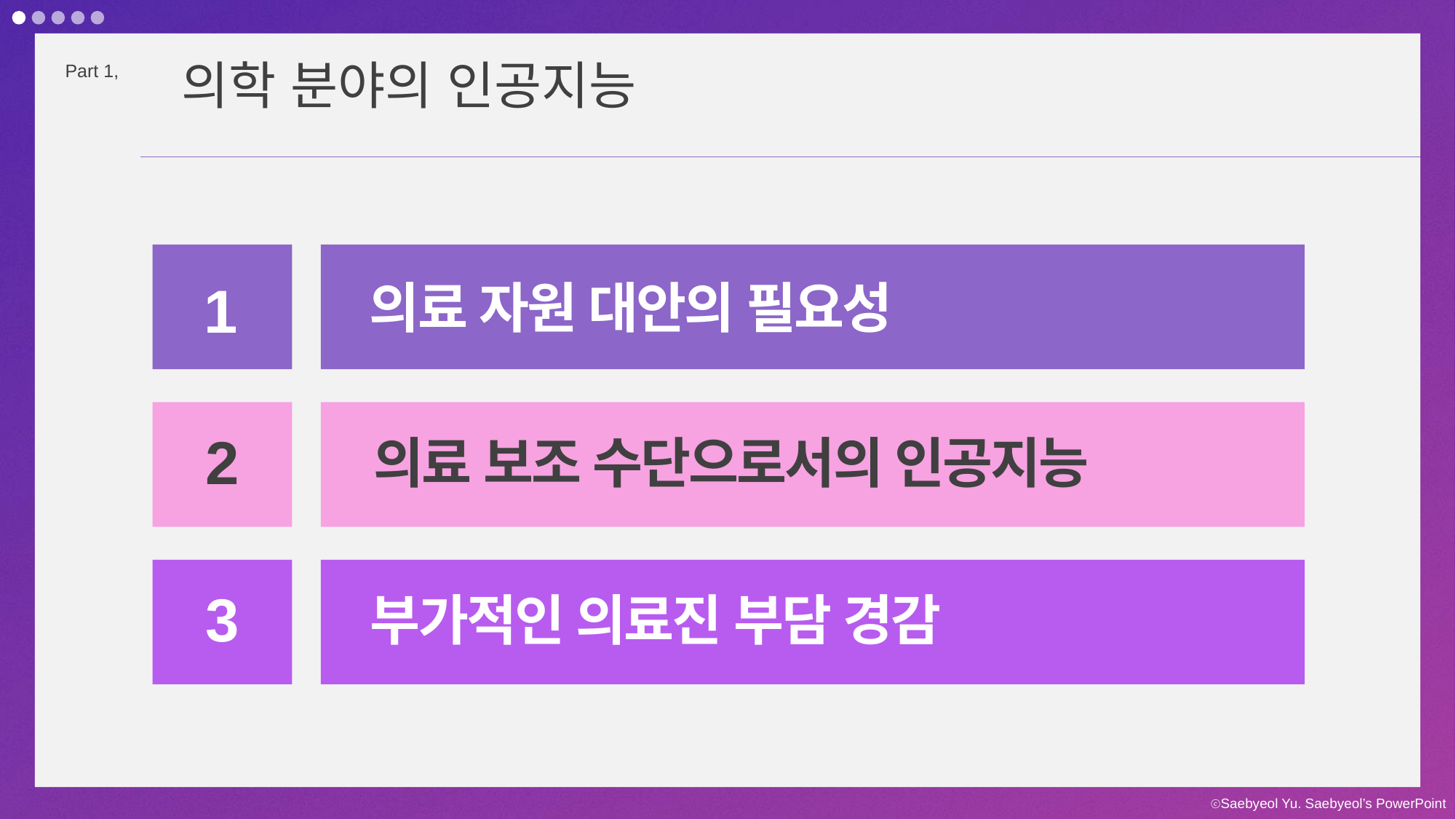

의학 분야의 인공지능
Part 1,

1
의료 자원 대안의 필요성

2
의료 보조 수단으로서의 인공지능

3
부가적인 의료진 부담 경감